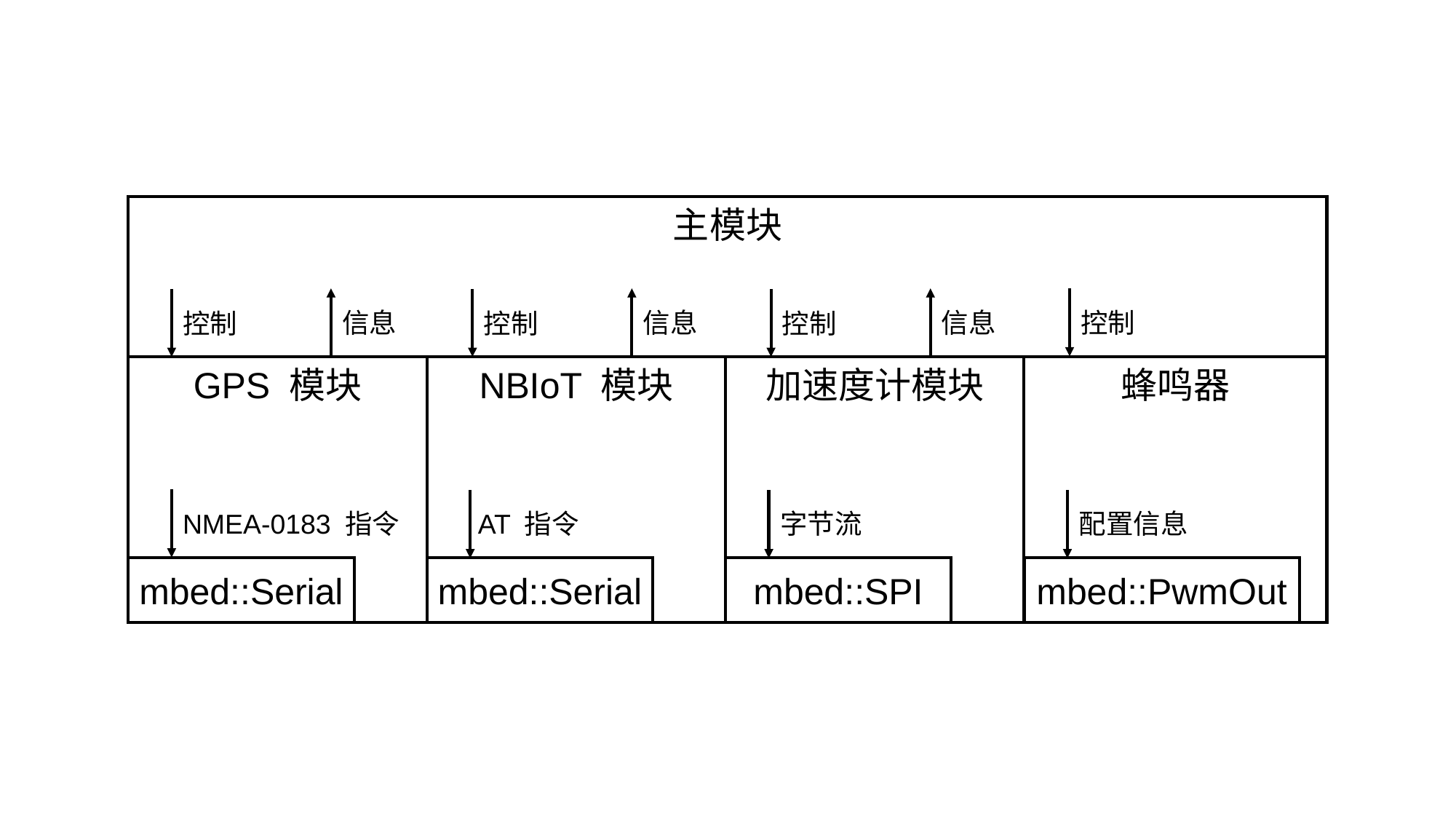

主模块
信息
信息
信息
控制
控制
控制
控制
蜂鸣器
NBIoT 模块
加速度计模块
GPS 模块
NMEA-0183 指令
AT 指令
字节流
配置信息
mbed::Serial
mbed::SPI
mbed::PwmOut
mbed::Serial